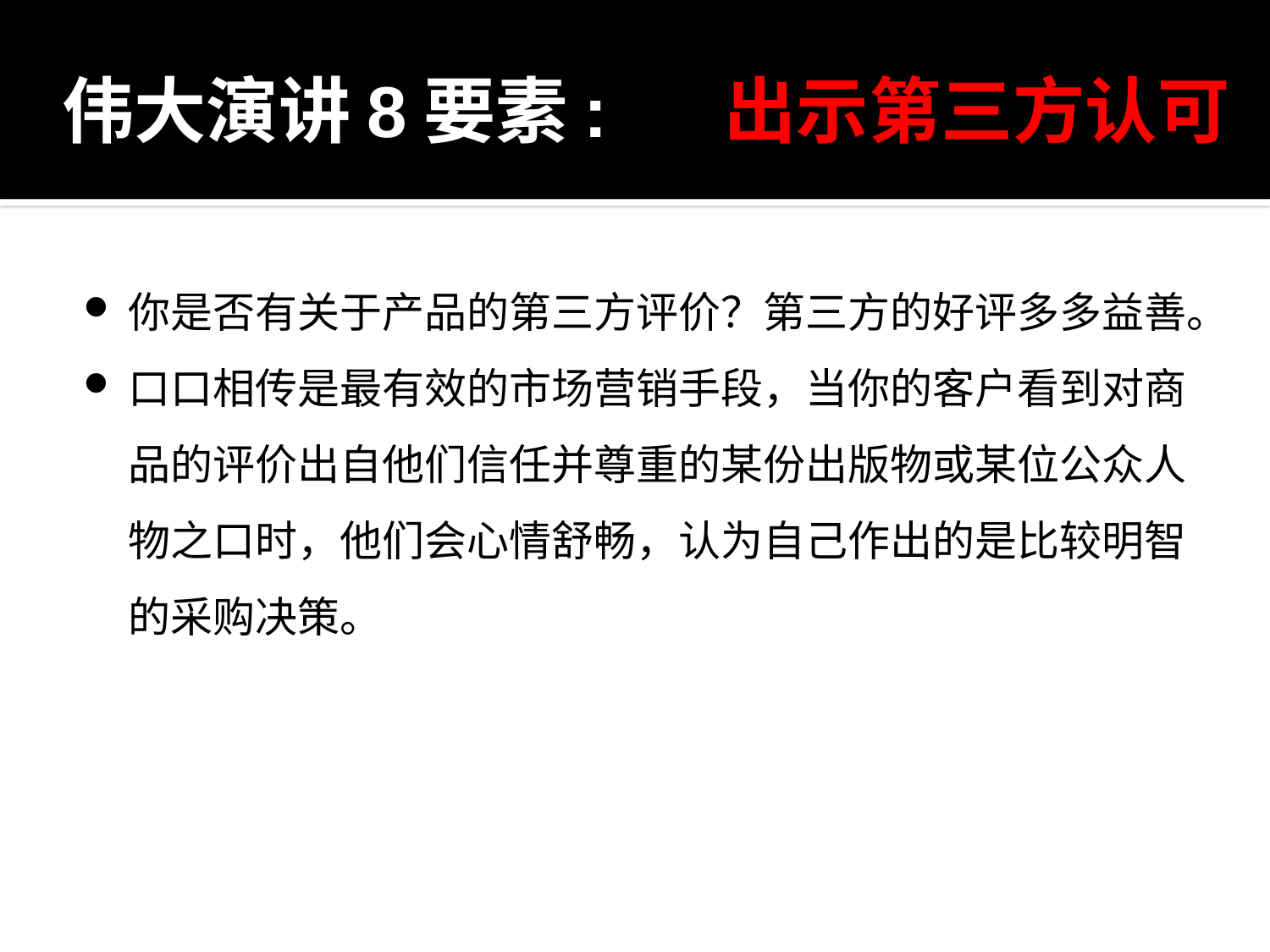

# 伟大演讲8要素:     出示第三方认可
你是否有关于产品的第三方评价？第三方的好评多多益善。
口口相传是最有效的市场营销手段，当你的客户看到对商品的评价出自他们信任并尊重的某份出版物或某位公众人物之口时，他们会心情舒畅，认为自己作出的是比较明智的采购决策。